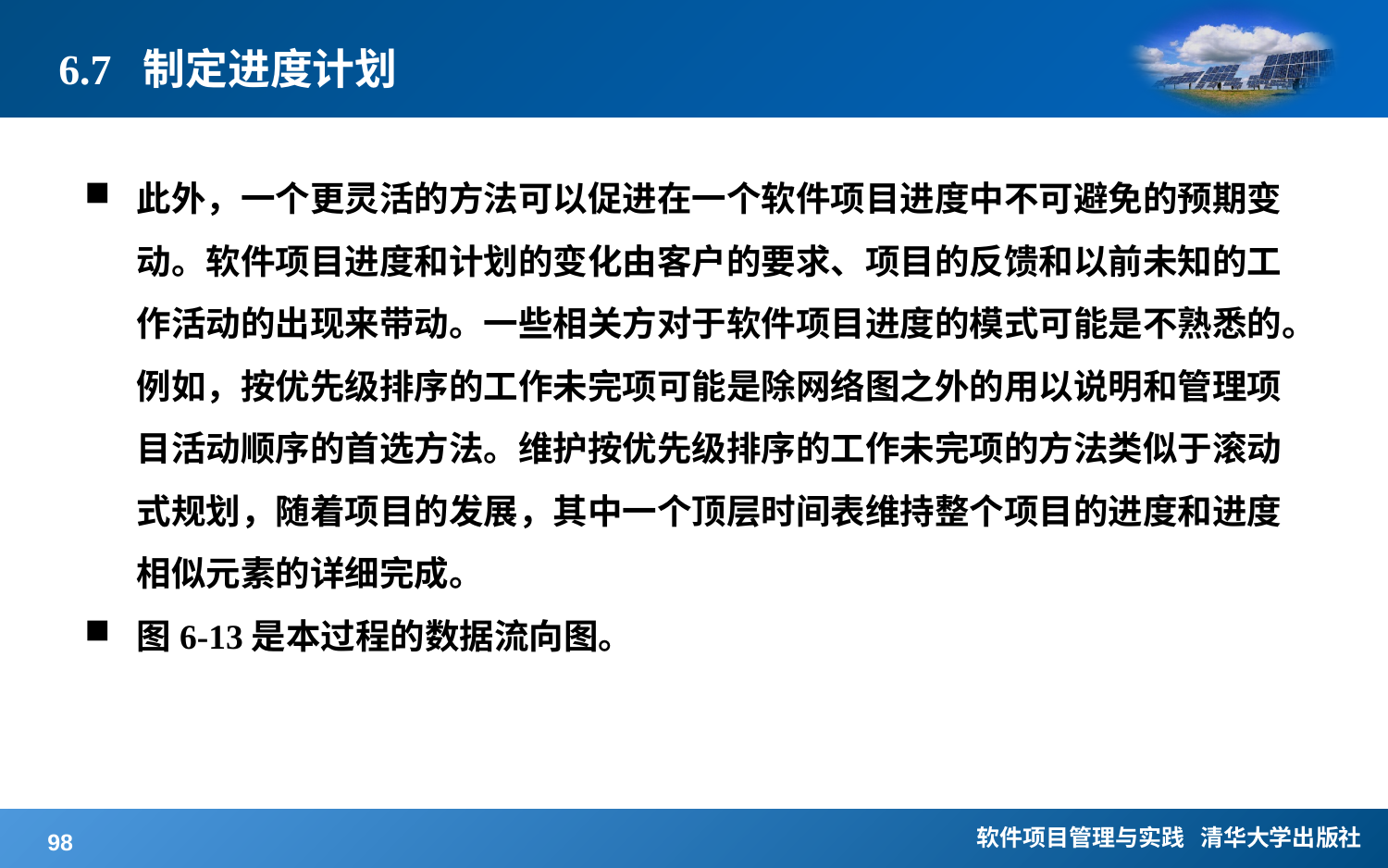

# 6.7  制定进度计划
此外，一个更灵活的方法可以促进在一个软件项目进度中不可避免的预期变动。软件项目进度和计划的变化由客户的要求、项目的反馈和以前未知的工作活动的出现来带动。一些相关方对于软件项目进度的模式可能是不熟悉的。例如，按优先级排序的工作未完项可能是除网络图之外的用以说明和管理项目活动顺序的首选方法。维护按优先级排序的工作未完项的方法类似于滚动式规划，随着项目的发展，其中一个顶层时间表维持整个项目的进度和进度相似元素的详细完成。
图6-13是本过程的数据流向图。